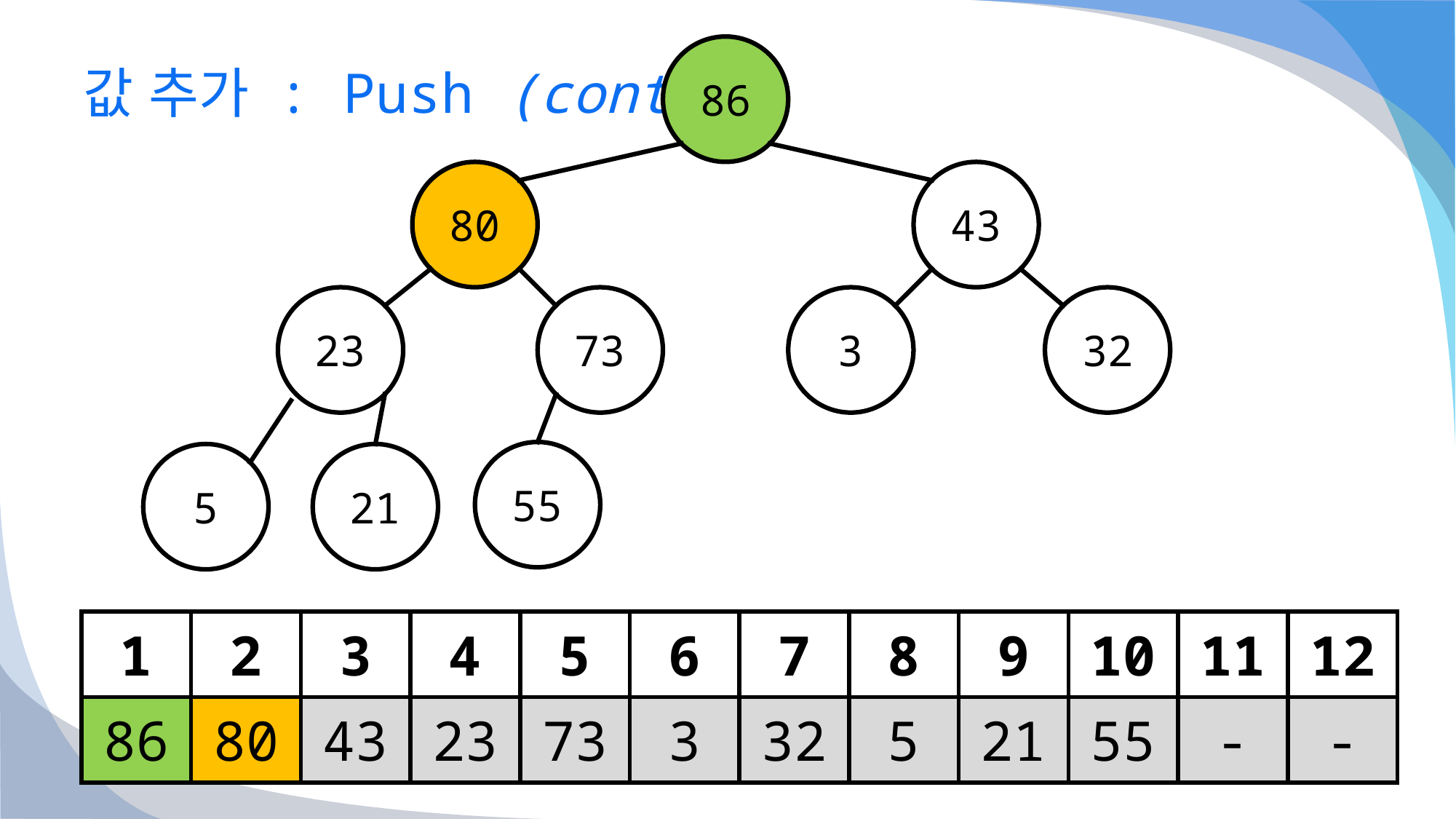

값 추가 : Push (cont.)
86
80
43
23
73
3
32
55
5
21
| 1 | 2 | 3 | 4 | 5 | 6 | 7 | 8 | 9 | 10 | 11 | 12 |
| --- | --- | --- | --- | --- | --- | --- | --- | --- | --- | --- | --- |
| 86 | 80 | 43 | 23 | 73 | 3 | 32 | 5 | 21 | 55 | - | - |